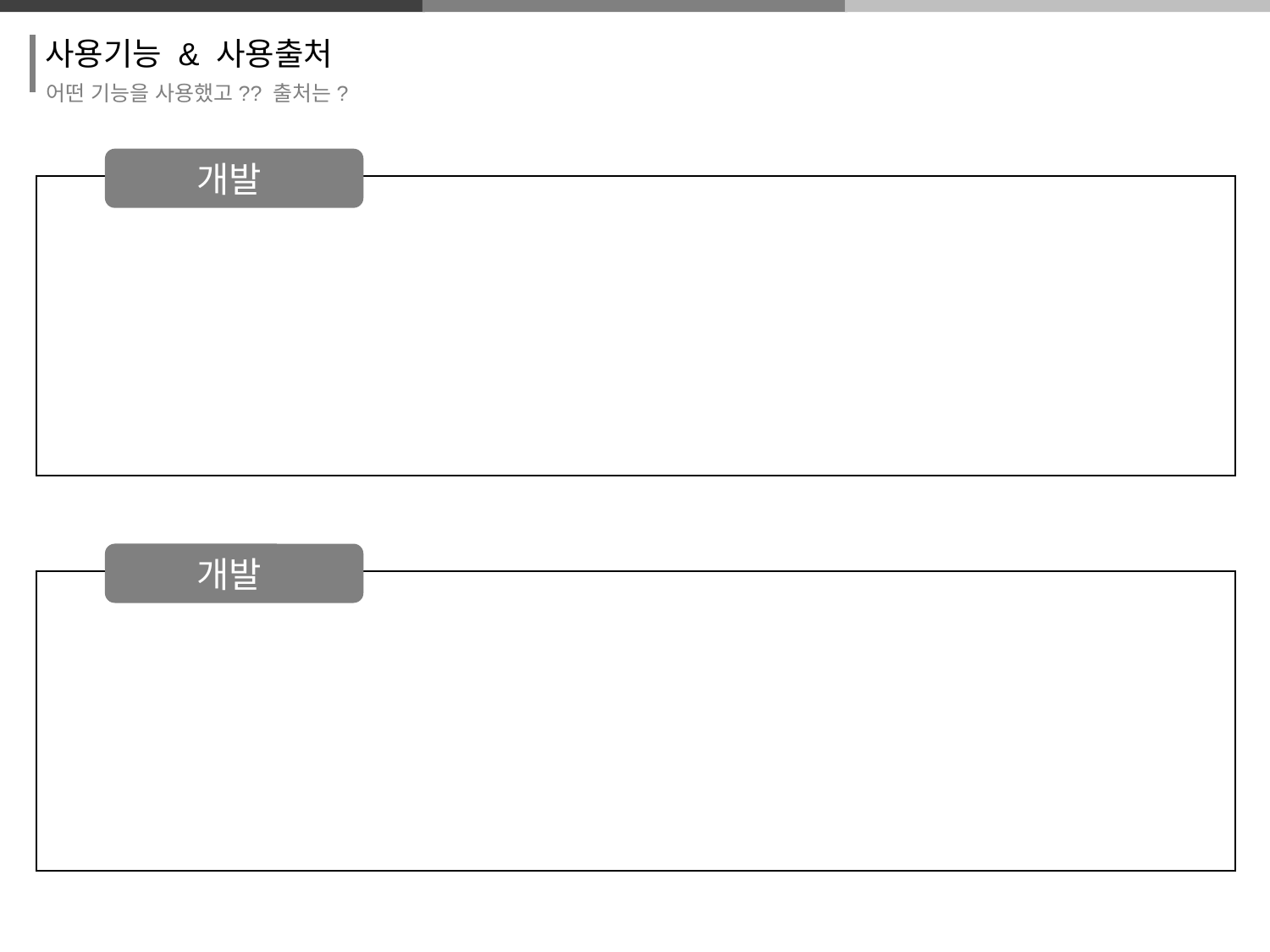

사용기능 & 사용출처

어떤 기능을 사용했고?? 출처는?
개발

개발